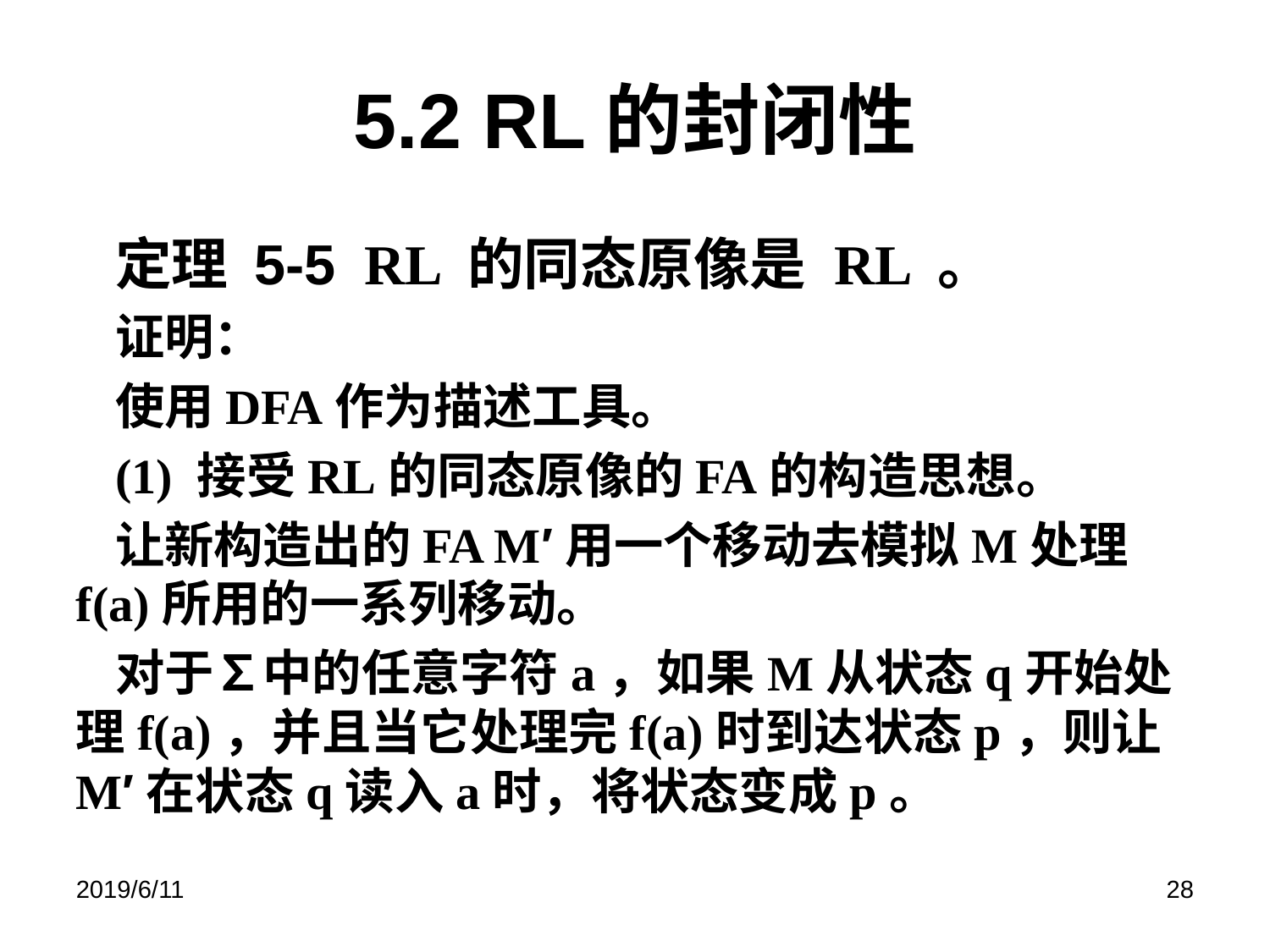

# 5.2 RL的封闭性
定理 5-5  RL 的同态原像是 RL 。
证明：
使用DFA作为描述工具。
(1) 接受RL的同态原像的FA的构造思想。
让新构造出的FA M′用一个移动去模拟M处理f(a)所用的一系列移动。
对于∑中的任意字符a，如果M从状态q开始处理f(a)，并且当它处理完f(a)时到达状态p，则让M′在状态q读入a时，将状态变成p。
2019/6/11
28